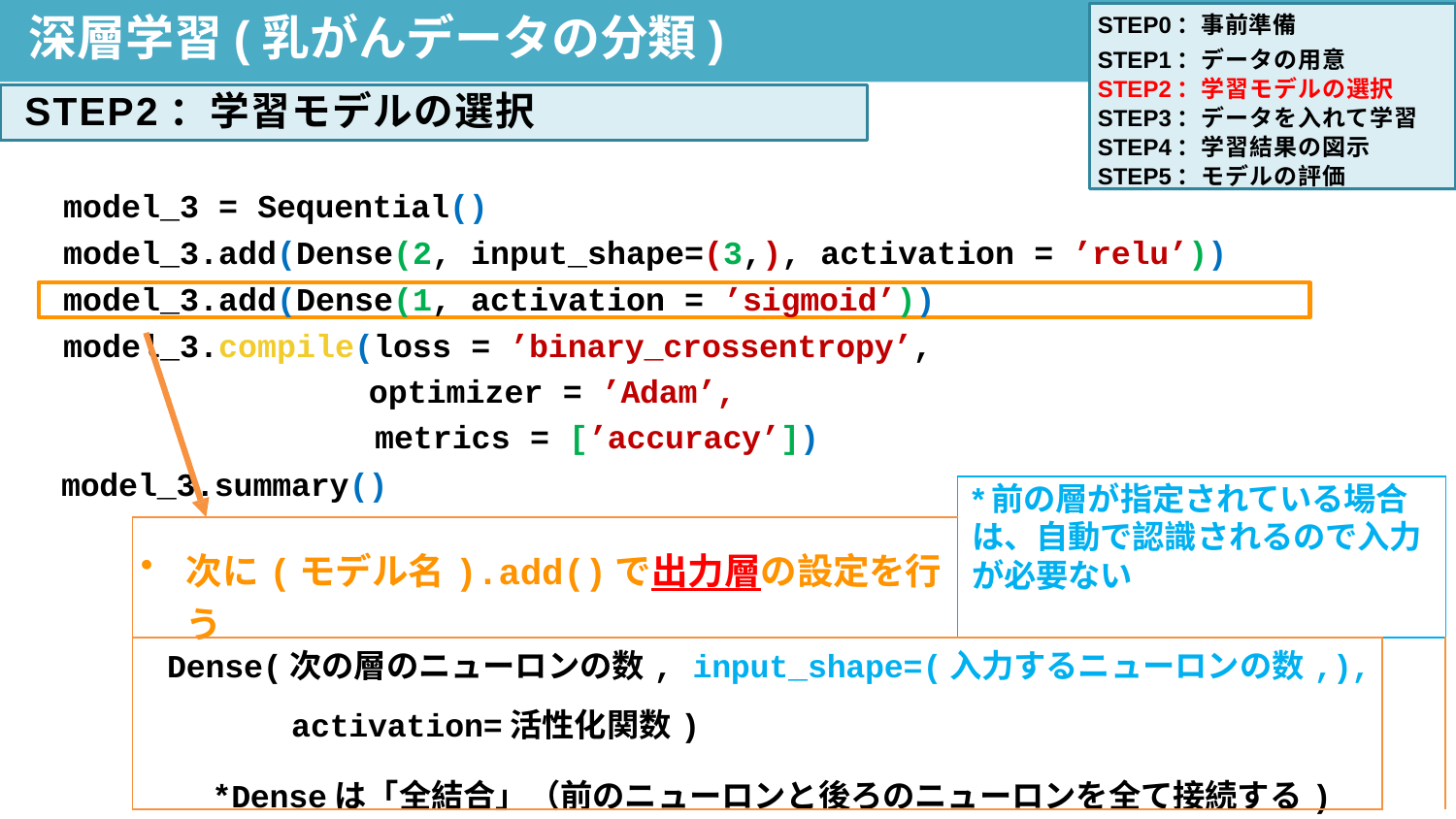

STEP0：事前準備
STEP1：データの用意 STEP2：学習モデルの選択 STEP3：データを入れて学習 STEP4：学習結果の図示 STEP5：モデルの評価
# 深層学習(乳がんデータの分類)

STEP2：学習モデルの選択
model_3 = Sequential()
model_3.add(Dense(2, input_shape=(3,), activation = ’relu’))
model_3.add(Dense(1, activation = ’sigmoid’))
model_3.compile(loss = ’binary_crossentropy’,
optimizer = ’Adam’, metrics = [’accuracy’])
model_3.summary()

|  | \*前の層が指定されている場合は、⾃動で認識されるので⼊⼒が必要ない |  |
| --- | --- | --- |
| 次に(モデル名).add()で出⼒層の設定を⾏う |  |  |
| Dense(次の層のニューロンの数, input\_shape=(⼊⼒するニューロンの数,), activation=活性化関数) \*Denseは「全結合」（前のニューロンと後ろのニューロンを全て接続する) |  |  |